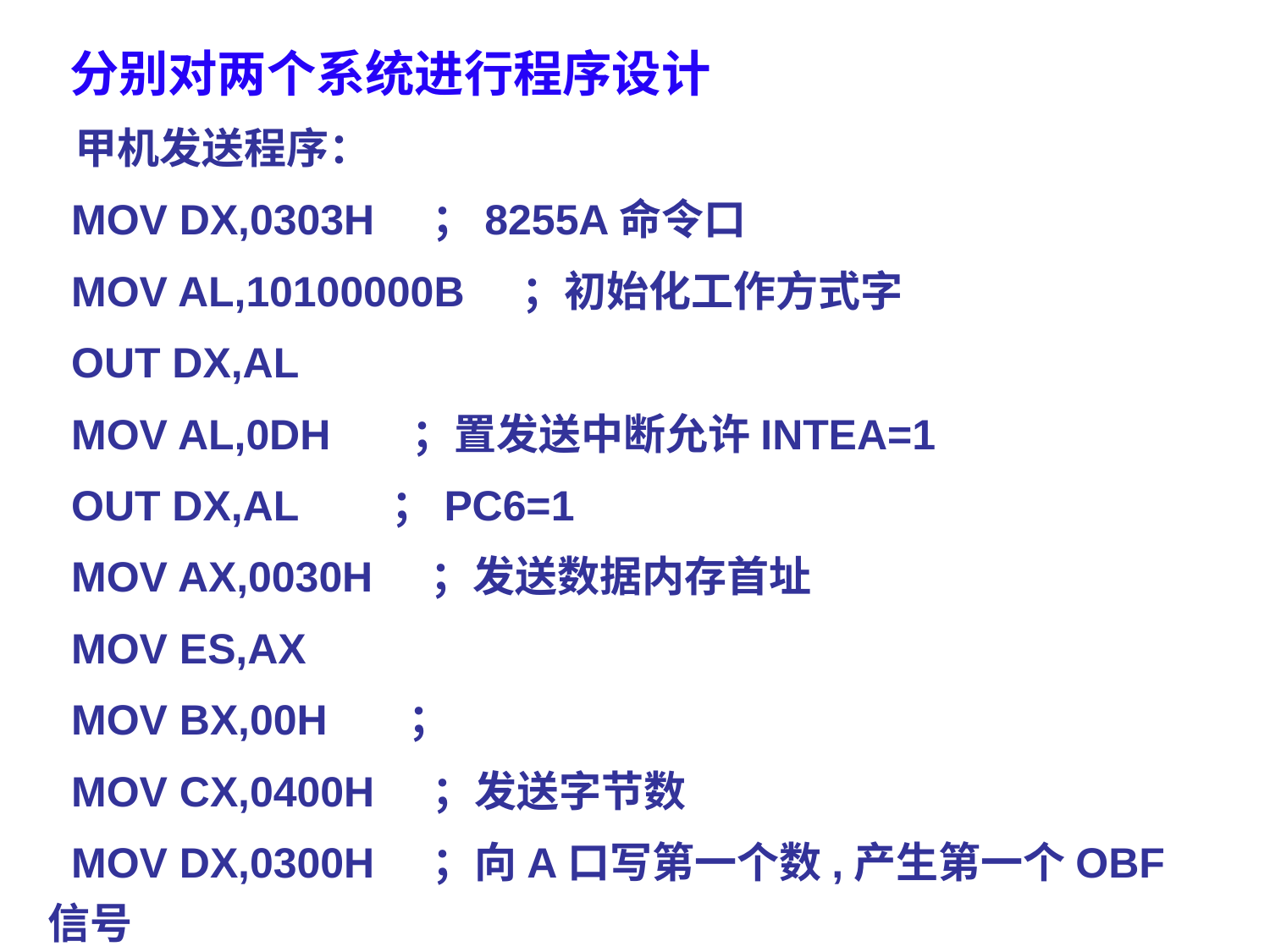

分别对两个系统进行程序设计
  甲机发送程序：
  MOV DX,0303H    ；8255A命令口
  MOV AL,10100000B    ；初始化工作方式字
  OUT DX,AL
  MOV AL,0DH      ；置发送中断允许INTEA=1
  OUT DX,AL       ；PC6=1
  MOV AX,0030H    ；发送数据内存首址
  MOV ES,AX
  MOV BX,00H      ；
  MOV CX,0400H    ；发送字节数
  MOV DX,0300H    ；向A口写第一个数,产生第一个OBF信号